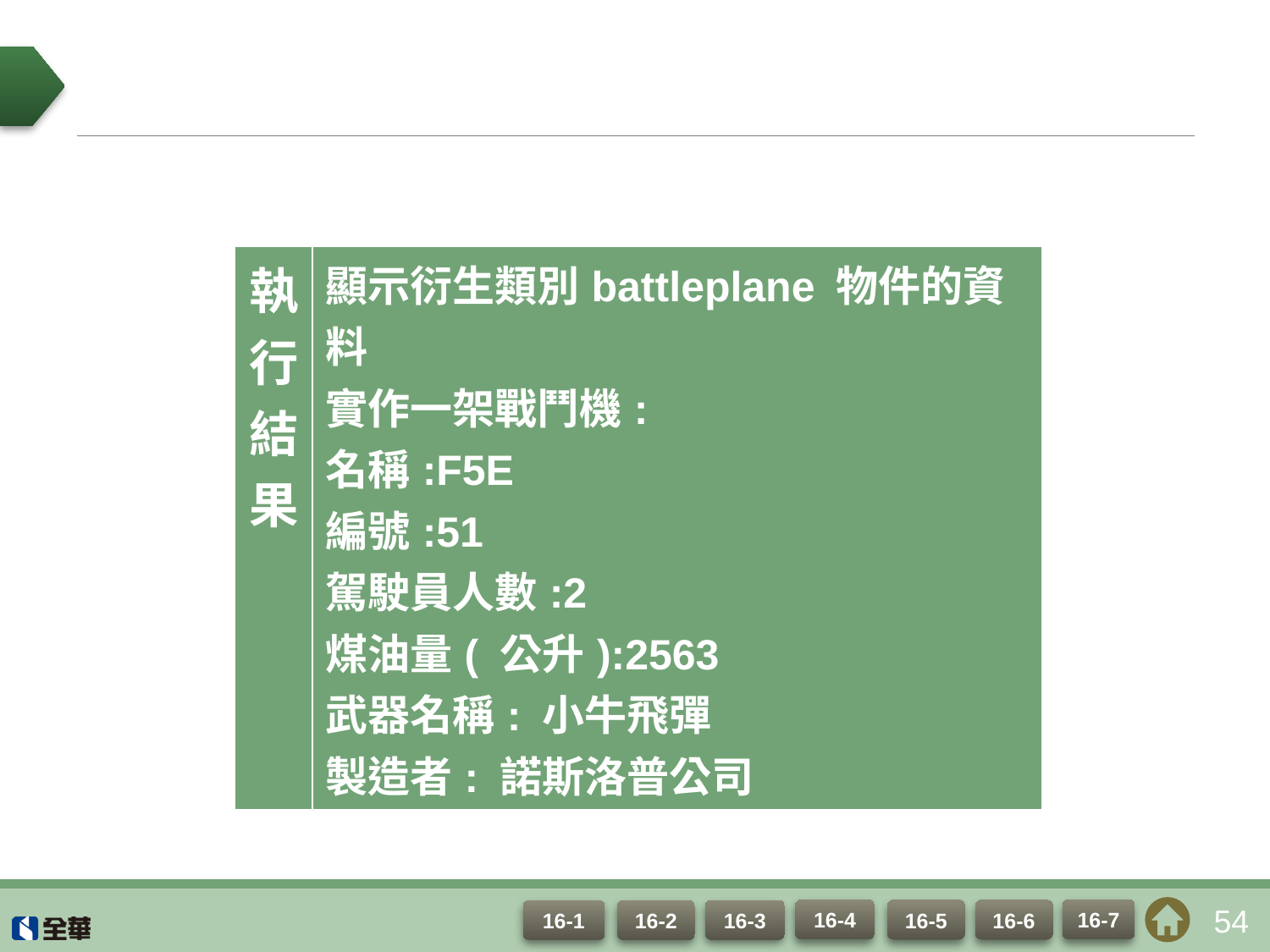

#

| 執 行 結 果 | 顯示衍生類別battleplane 物件的資料 實作一架戰鬥機: 名稱:F5E 編號:51 駕駛員人數:2 煤油量( 公升):2563 武器名稱: 小牛飛彈 製造者: 諾斯洛普公司 |
| --- | --- |
54